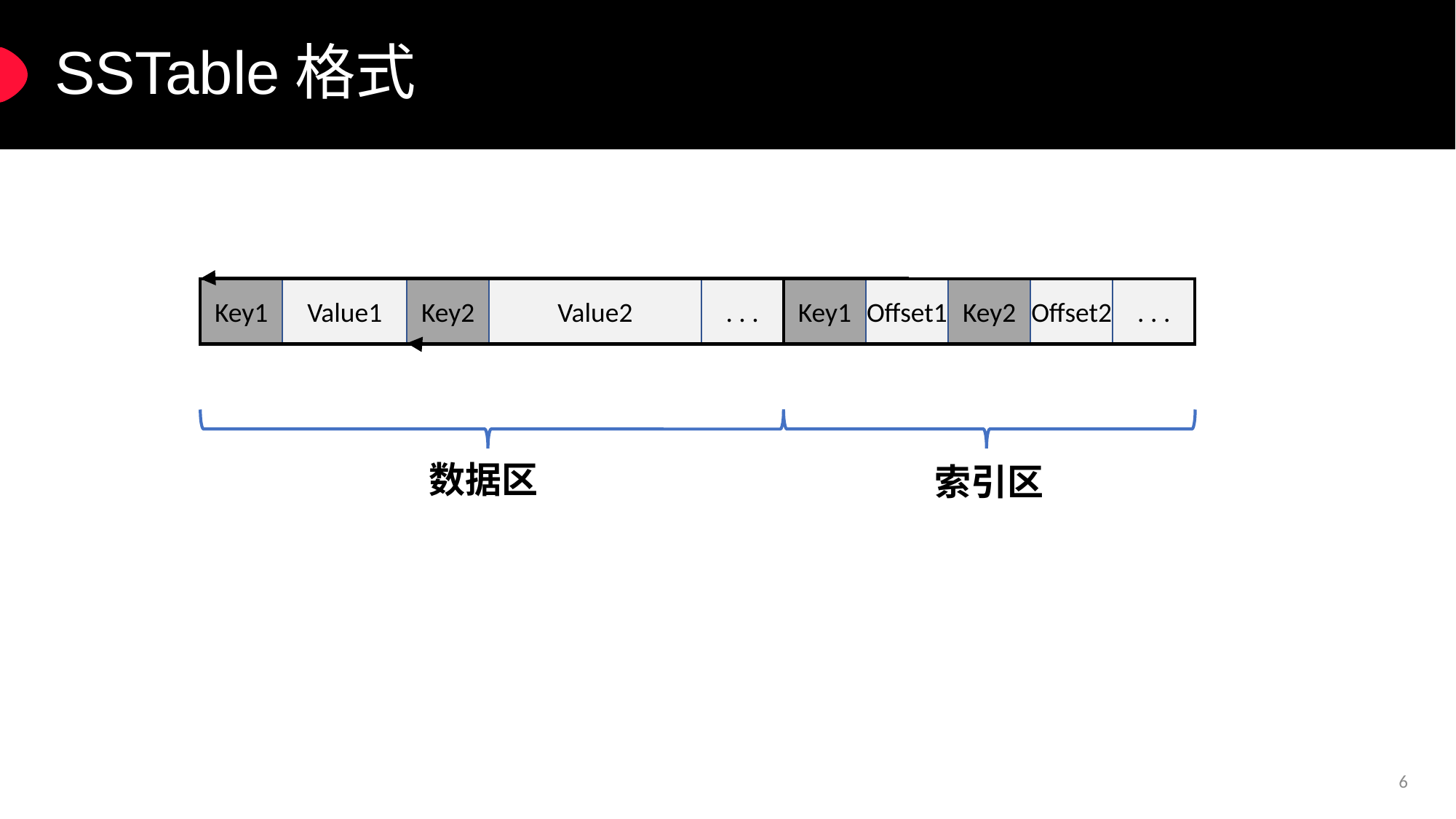

# SSTable格式

Key1
Value1
Key2
Value2
. . .
Key1
Offset1
Key2
Offset2
. . .

数据区
索引区
6